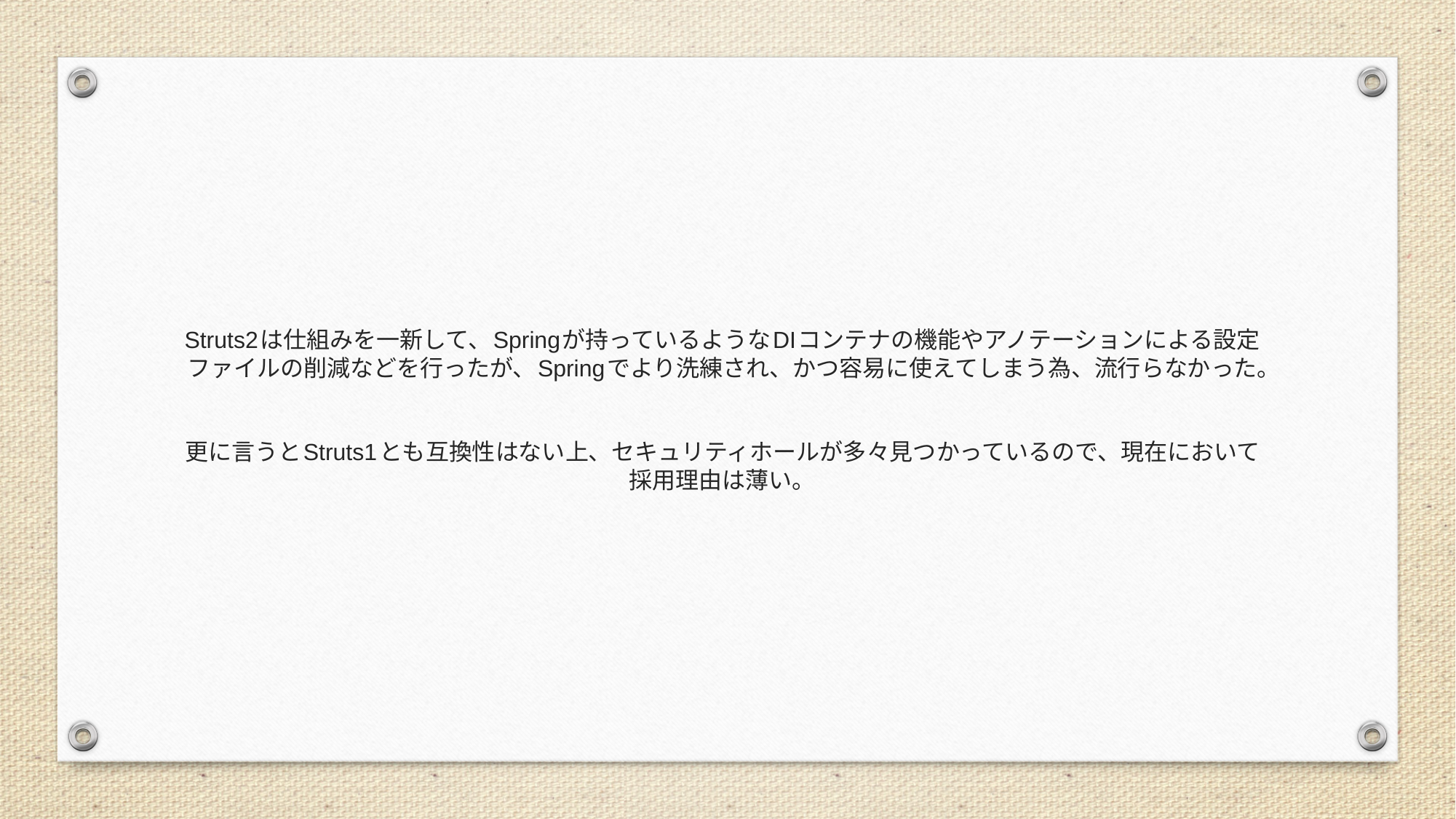

Struts2は仕組みを一新して、Springが持っているようなDIコンテナの機能やアノテーションによる設定ファイルの削減などを行ったが、Springでより洗練され、かつ容易に使えてしまう為、流行らなかった。
更に言うとStruts1とも互換性はない上、セキュリティホールが多々見つかっているので、現在において採用理由は薄い。